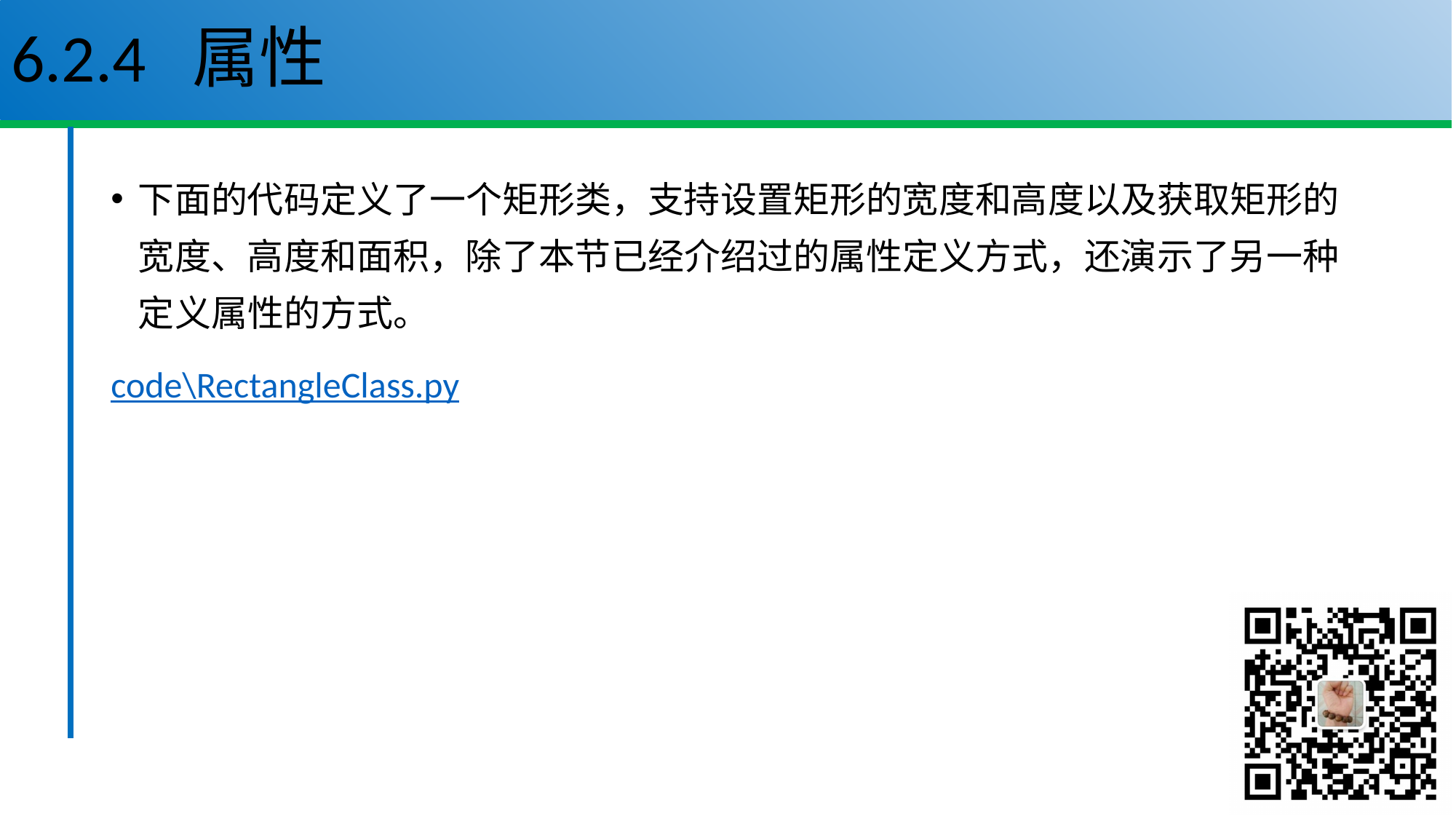

# 6.2.4  属性
下面的代码定义了一个矩形类，支持设置矩形的宽度和高度以及获取矩形的宽度、高度和面积，除了本节已经介绍过的属性定义方式，还演示了另一种定义属性的方式。
code\RectangleClass.py
25